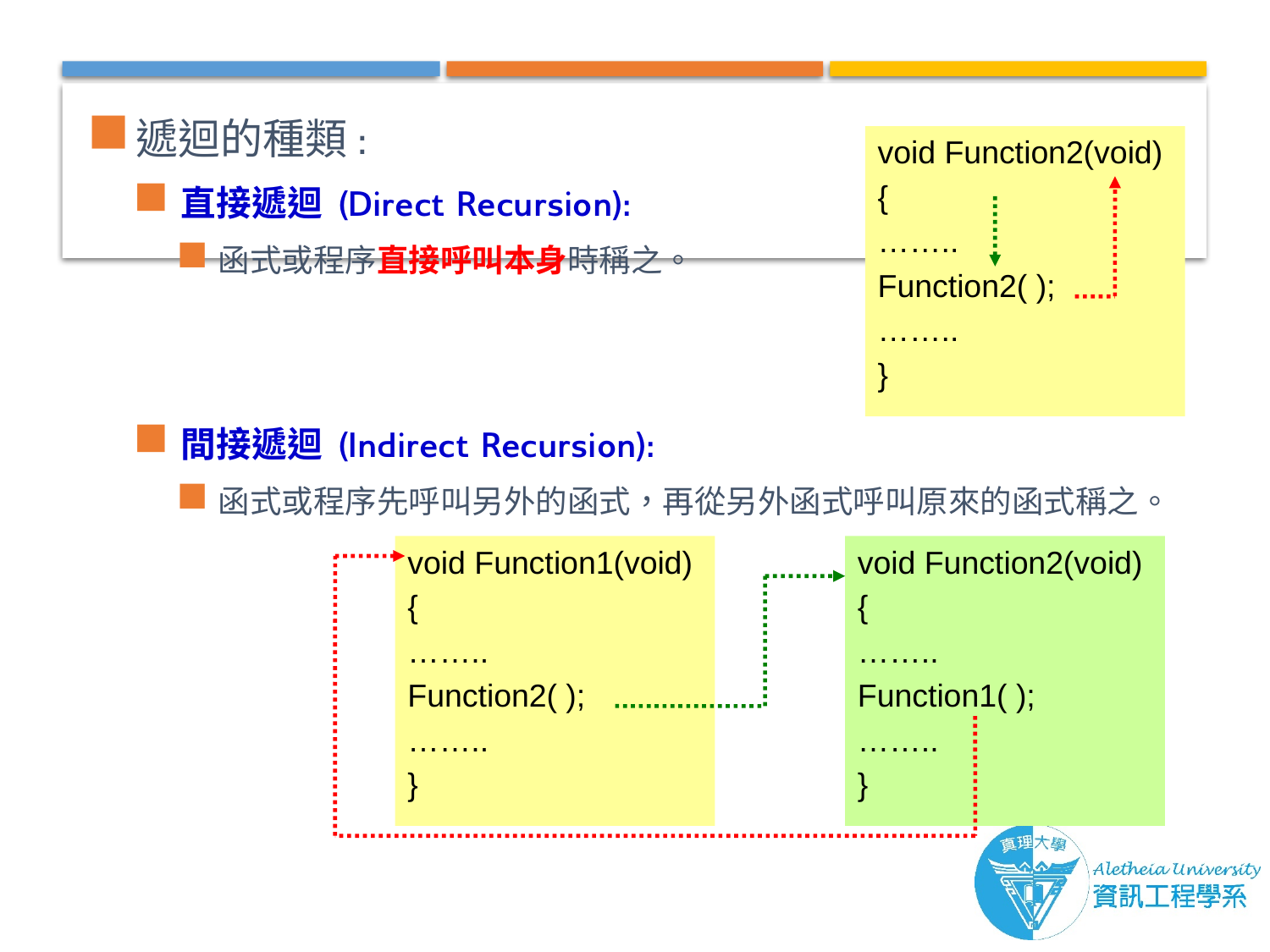

遞迴的種類:
直接遞迴 (Direct Recursion):
函式或程序直接呼叫本身時稱之。

間接遞迴 (Indirect Recursion):
函式或程序先呼叫另外的函式，再從另外函式呼叫原來的函式稱之。

void Function2(void)
{
……..
Function2( );
……..
}

void Function1(void)
{
……..
Function2( );
……..
}
void Function2(void)
{
……..
Function1( );
……..
}